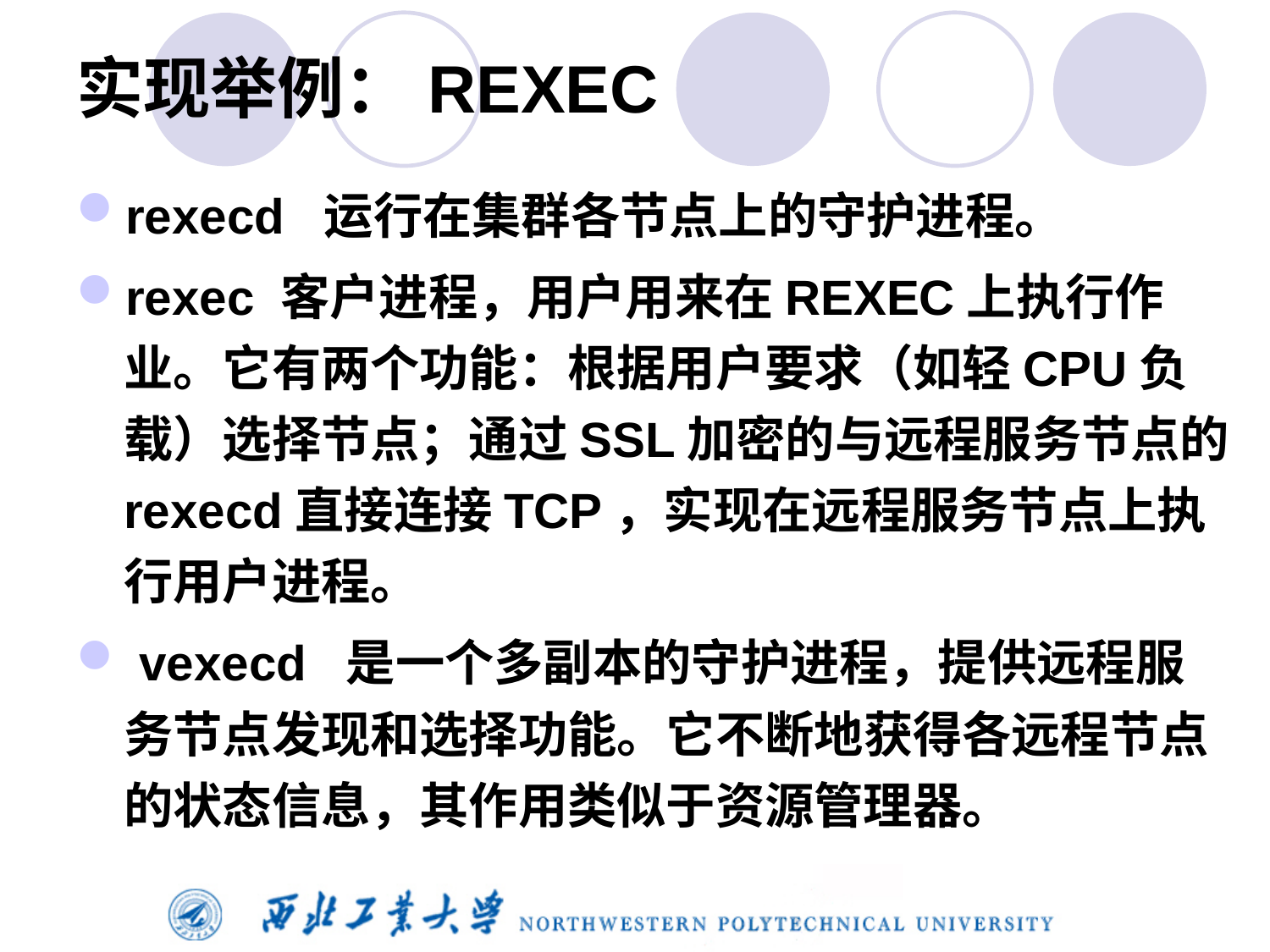

# 实现举例：REXEC
rexecd  运行在集群各节点上的守护进程。
rexec 客户进程，用户用来在REXEC上执行作业。它有两个功能：根据用户要求（如轻CPU负载）选择节点；通过SSL加密的与远程服务节点的rexecd直接连接TCP，实现在远程服务节点上执行用户进程。
 vexecd  是一个多副本的守护进程，提供远程服务节点发现和选择功能。它不断地获得各远程节点的状态信息，其作用类似于资源管理器。